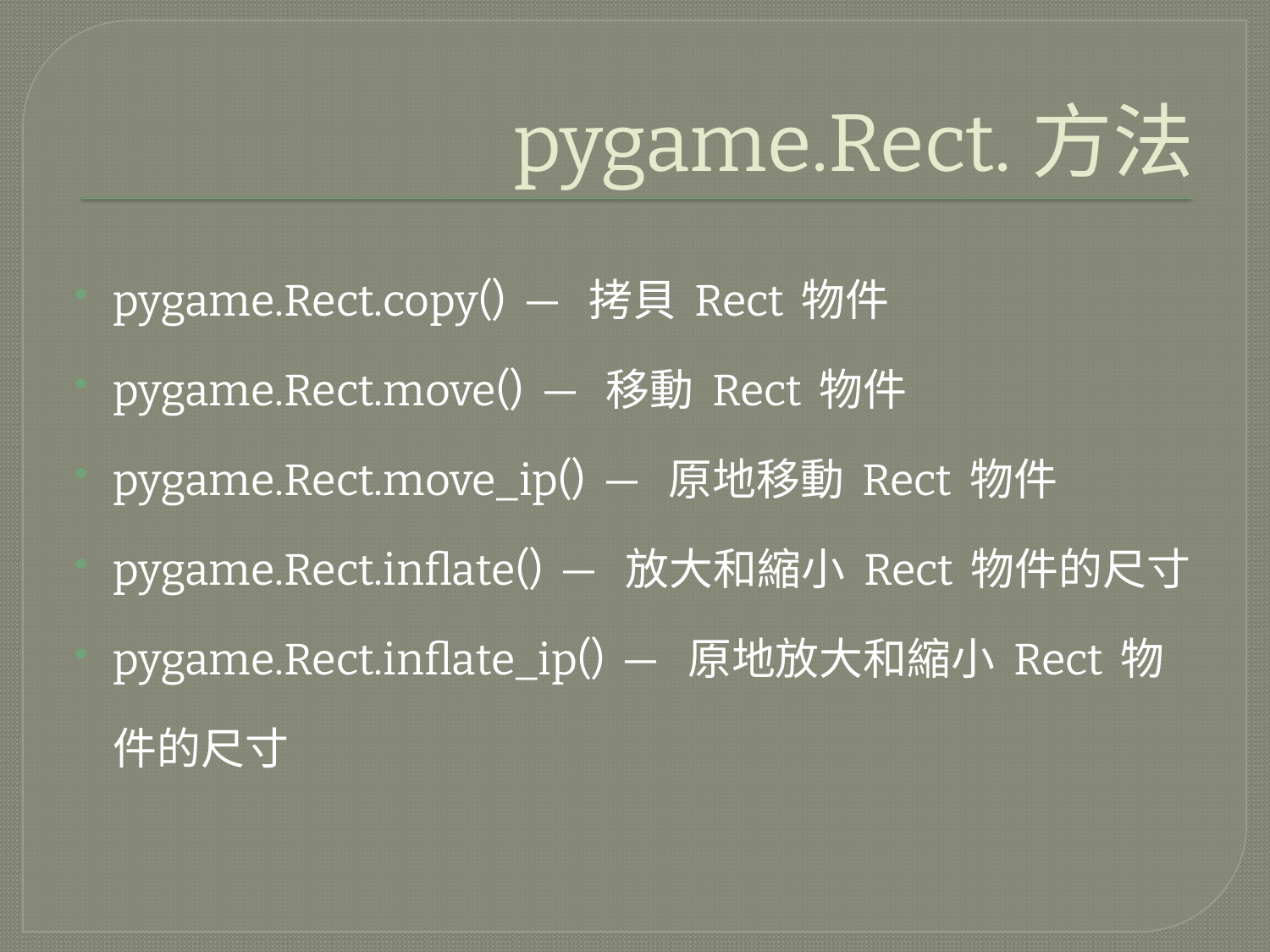

# pygame.Rect.方法
pygame.Rect.copy()  —  拷貝 Rect 物件
pygame.Rect.move()  —  移動 Rect 物件
pygame.Rect.move_ip()  —  原地移動 Rect 物件
pygame.Rect.inflate()  —  放大和縮小 Rect 物件的尺寸
pygame.Rect.inflate_ip()  —  原地放大和縮小 Rect 物件的尺寸